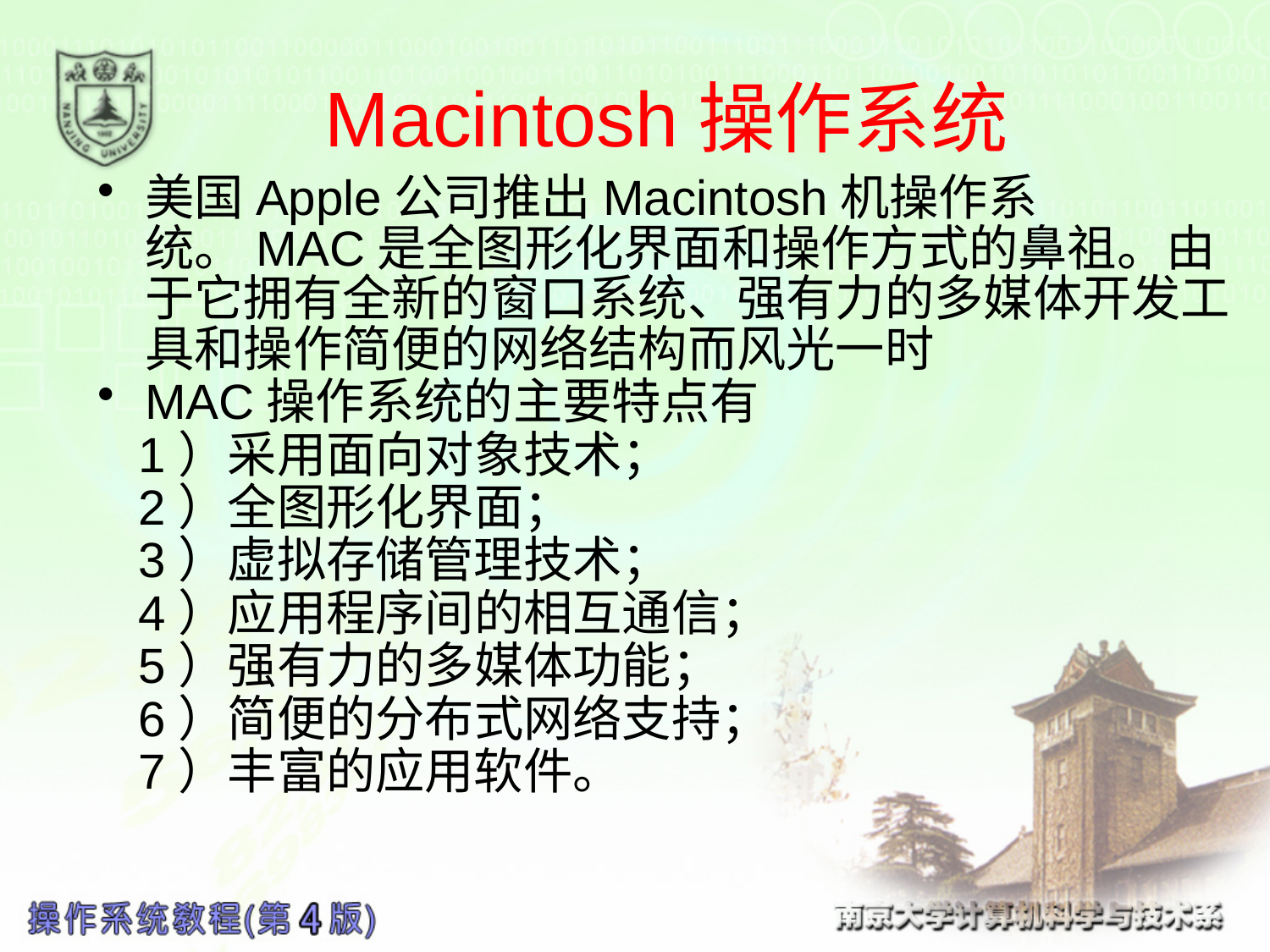

# Macintosh操作系统
美国Apple公司推出Macintosh机操作系统。MAC是全图形化界面和操作方式的鼻祖。由于它拥有全新的窗口系统、强有力的多媒体开发工具和操作简便的网络结构而风光一时
MAC操作系统的主要特点有
   1）采用面向对象技术；
   2）全图形化界面；
   3）虚拟存储管理技术；
   4）应用程序间的相互通信；
   5）强有力的多媒体功能；
   6）简便的分布式网络支持；
   7）丰富的应用软件。